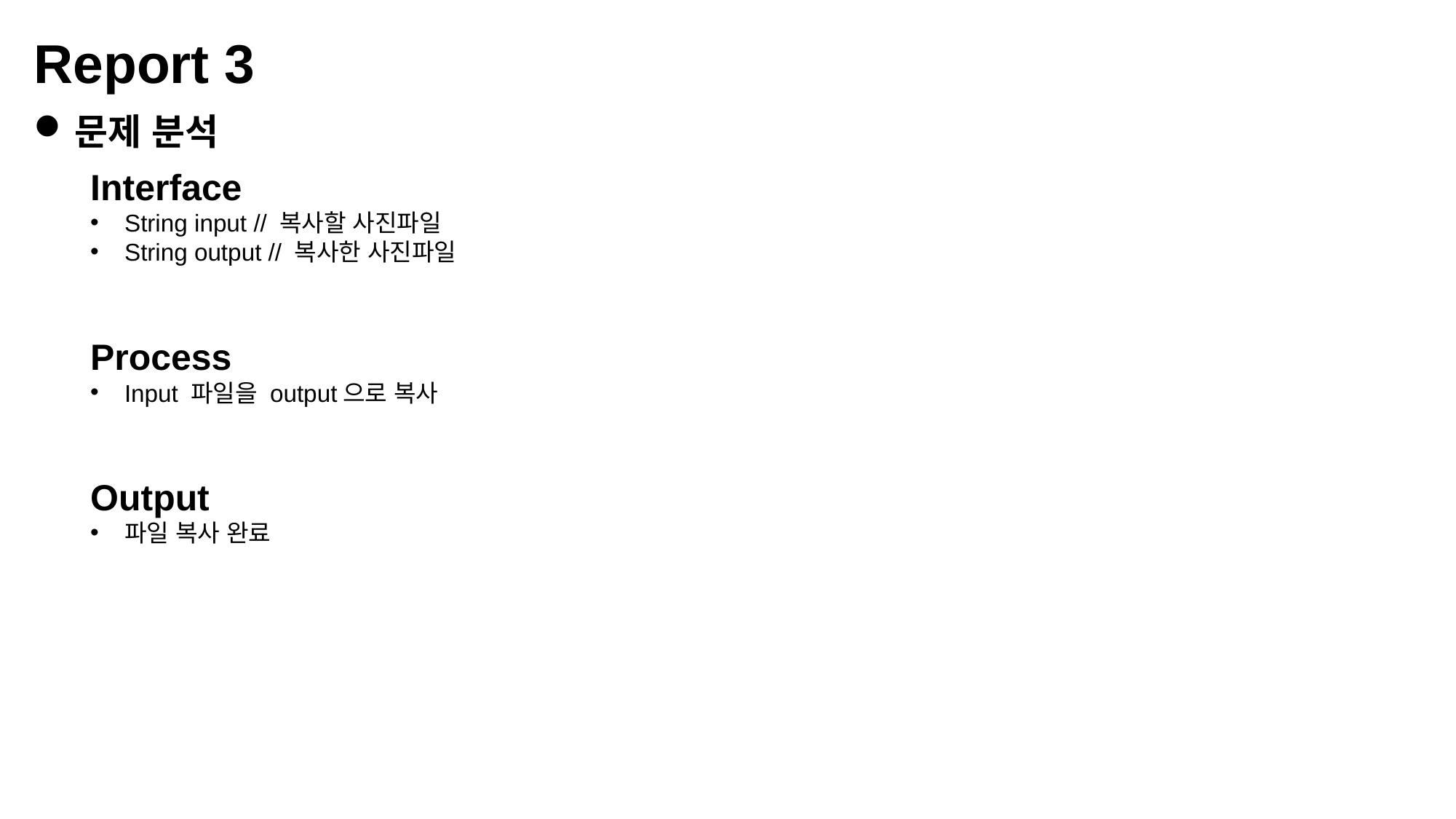

Report 3
문제 분석
Interface
String input // 복사할 사진파일
String output // 복사한 사진파일
Process
Input 파일을 output으로 복사
Output
파일 복사 완료